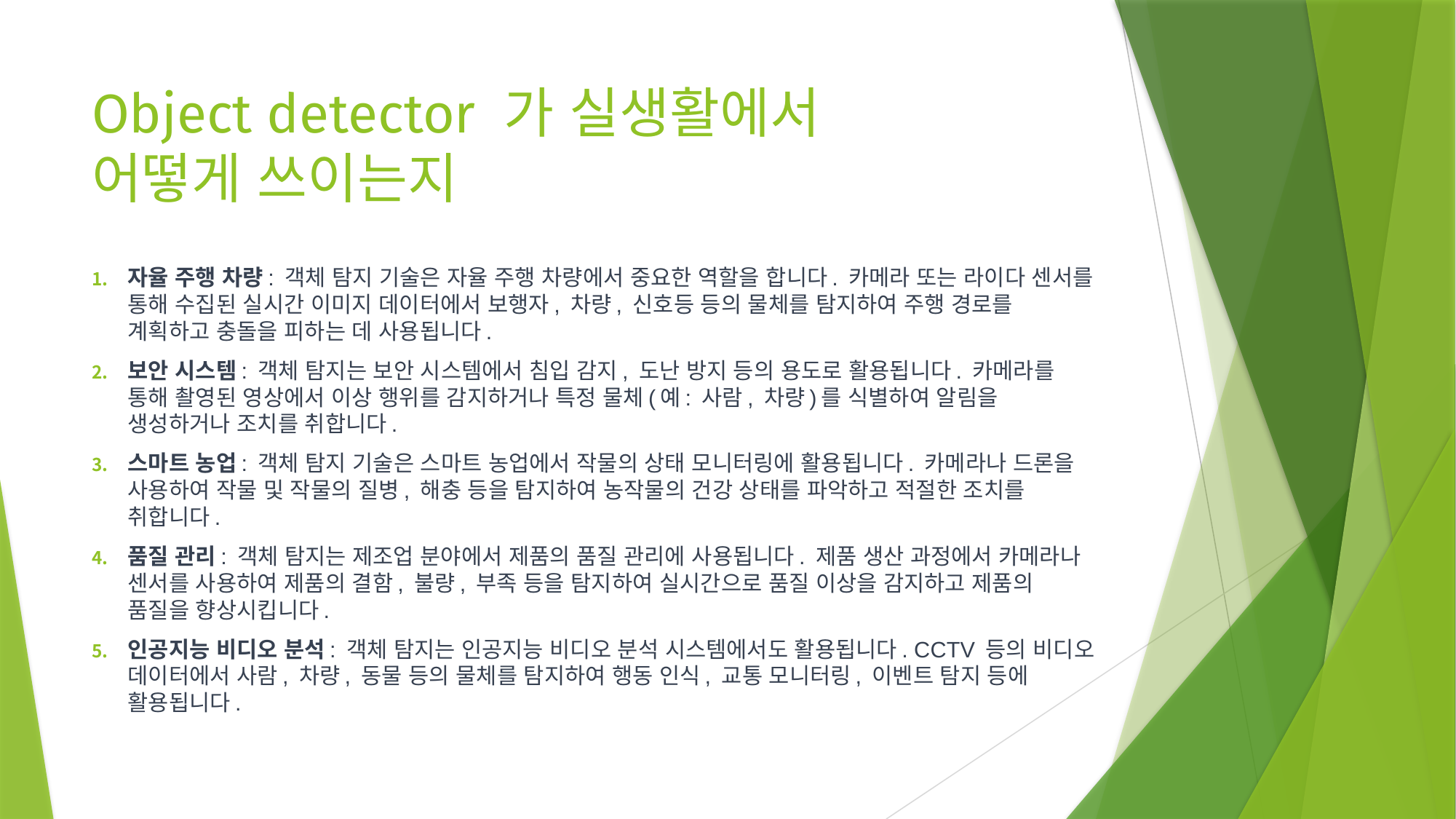

# Object detector 가 실생활에서 어떻게 쓰이는지
자율 주행 차량: 객체 탐지 기술은 자율 주행 차량에서 중요한 역할을 합니다. 카메라 또는 라이다 센서를 통해 수집된 실시간 이미지 데이터에서 보행자, 차량, 신호등 등의 물체를 탐지하여 주행 경로를 계획하고 충돌을 피하는 데 사용됩니다.
보안 시스템: 객체 탐지는 보안 시스템에서 침입 감지, 도난 방지 등의 용도로 활용됩니다. 카메라를 통해 촬영된 영상에서 이상 행위를 감지하거나 특정 물체(예: 사람, 차량)를 식별하여 알림을 생성하거나 조치를 취합니다.
스마트 농업: 객체 탐지 기술은 스마트 농업에서 작물의 상태 모니터링에 활용됩니다. 카메라나 드론을 사용하여 작물 및 작물의 질병, 해충 등을 탐지하여 농작물의 건강 상태를 파악하고 적절한 조치를 취합니다.
품질 관리: 객체 탐지는 제조업 분야에서 제품의 품질 관리에 사용됩니다. 제품 생산 과정에서 카메라나 센서를 사용하여 제품의 결함, 불량, 부족 등을 탐지하여 실시간으로 품질 이상을 감지하고 제품의 품질을 향상시킵니다.
인공지능 비디오 분석: 객체 탐지는 인공지능 비디오 분석 시스템에서도 활용됩니다. CCTV 등의 비디오 데이터에서 사람, 차량, 동물 등의 물체를 탐지하여 행동 인식, 교통 모니터링, 이벤트 탐지 등에 활용됩니다.